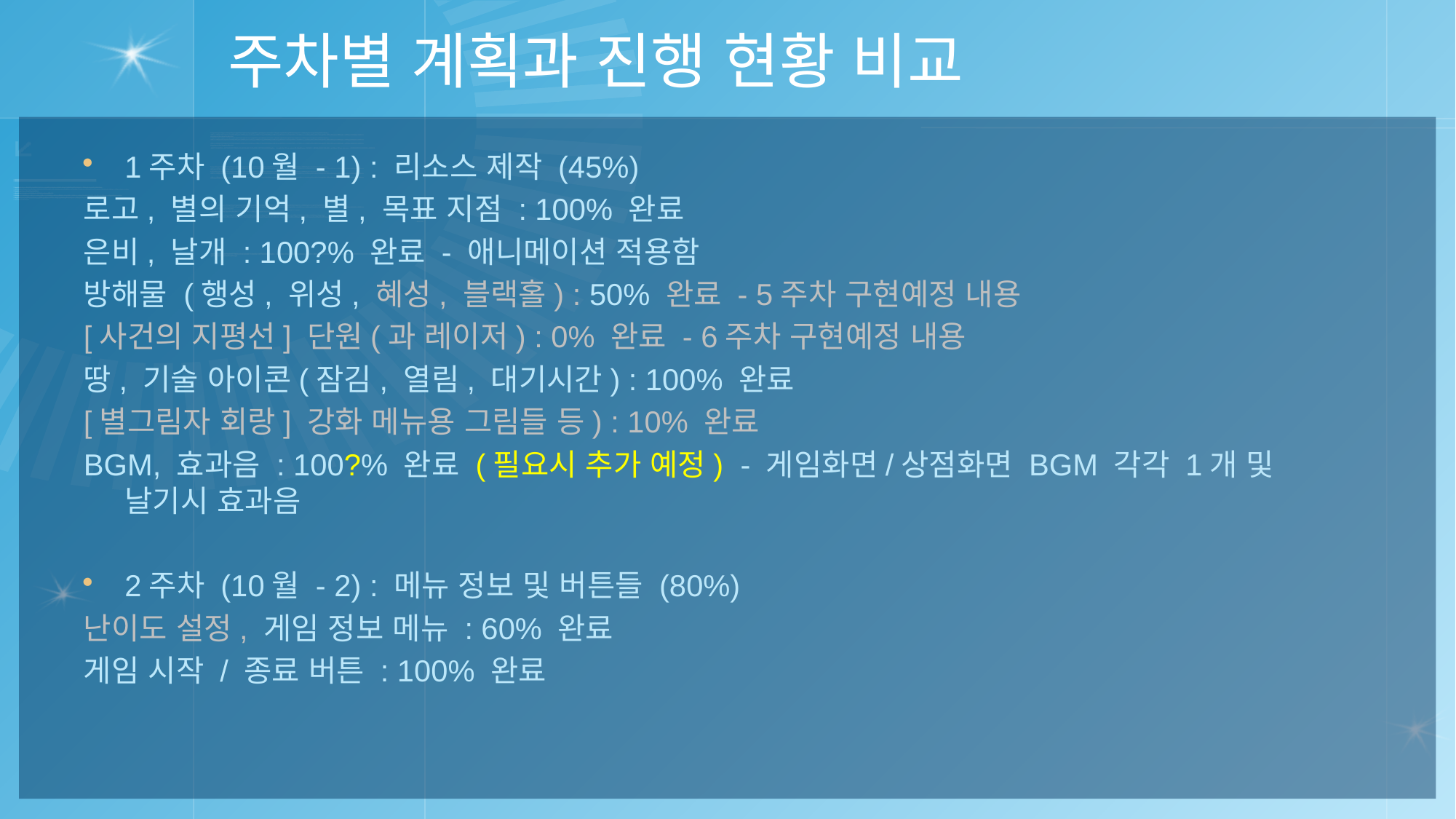

# 주차별 계획과 진행 현황 비교

1주차 (10월 - 1) : 리소스 제작 (45%)
로고, 별의 기억, 별, 목표 지점 : 100% 완료
은비, 날개 : 100?% 완료 - 애니메이션 적용함
방해물 (행성, 위성, 혜성, 블랙홀) : 50% 완료 - 5주차 구현예정 내용
[사건의 지평선] 단원(과 레이저) : 0% 완료 - 6주차 구현예정 내용
땅, 기술 아이콘(잠김, 열림, 대기시간) : 100% 완료
[별그림자 회랑] 강화 메뉴용 그림들 등) : 10% 완료
BGM, 효과음 : 100?% 완료 (필요시 추가 예정)  - 게임화면/상점화면 BGM 각각 1개 및 날기시 효과음

2주차 (10월 - 2) : 메뉴 정보 및 버튼들 (80%)
난이도 설정, 게임 정보 메뉴 : 60% 완료
게임 시작 / 종료 버튼 : 100% 완료